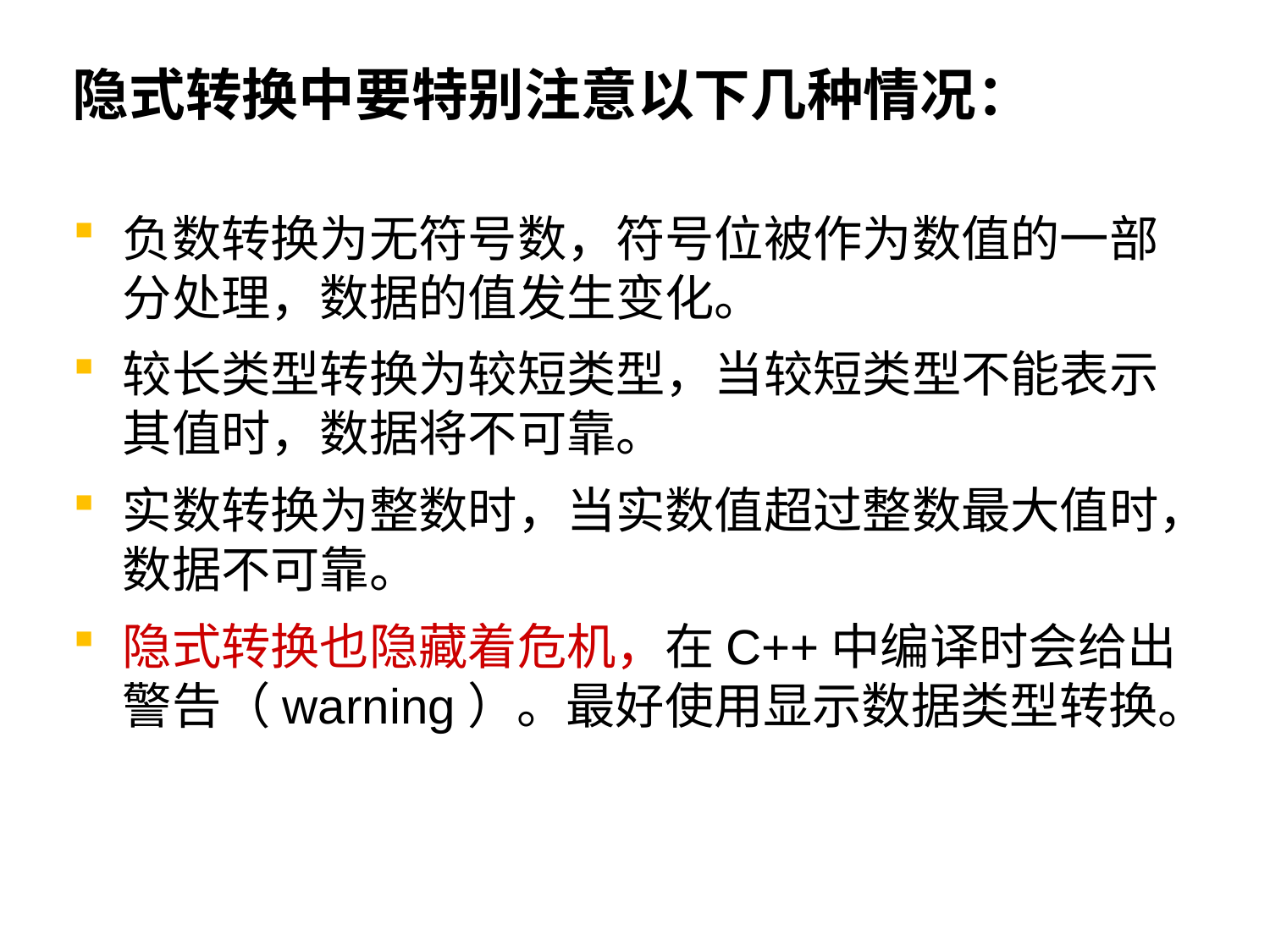

# 隐式转换中要特别注意以下几种情况：
负数转换为无符号数，符号位被作为数值的一部分处理，数据的值发生变化。
较长类型转换为较短类型，当较短类型不能表示其值时，数据将不可靠。
实数转换为整数时，当实数值超过整数最大值时，数据不可靠。
隐式转换也隐藏着危机，在C++中编译时会给出警告（warning）。最好使用显示数据类型转换。